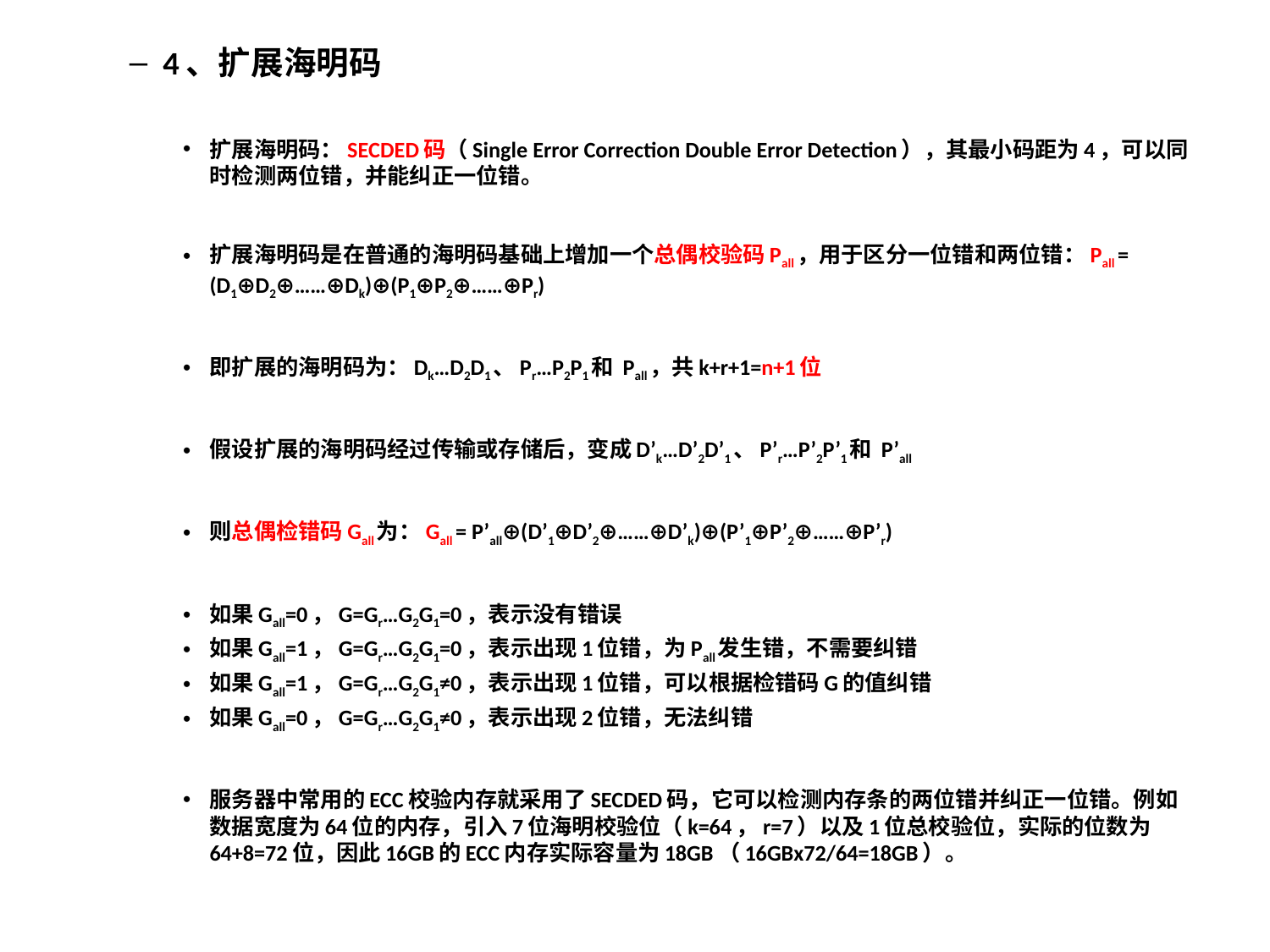

4、扩展海明码

扩展海明码：SECDED码（Single Error Correction Double Error Detection），其最小码距为4，可以同时检测两位错，并能纠正一位错。

扩展海明码是在普通的海明码基础上增加一个总偶校验码Pall，用于区分一位错和两位错：Pall = (D1⊕D2⊕……⊕Dk)⊕(P1⊕P2⊕……⊕Pr)

即扩展的海明码为：Dk…D2D1、Pr…P2P1和 Pall，共k+r+1=n+1位

假设扩展的海明码经过传输或存储后，变成D’k…D’2D’1、P’r…P’2P’1和 P’all

则总偶检错码Gall为：Gall = P’all⊕(D’1⊕D’2⊕……⊕D’k)⊕(P’1⊕P’2⊕……⊕P’r)

如果Gall=0，G=Gr…G2G1=0，表示没有错误
如果Gall=1，G=Gr…G2G1=0，表示出现1位错，为Pall发生错，不需要纠错
如果Gall=1，G=Gr…G2G1≠0，表示出现1位错，可以根据检错码G的值纠错
如果Gall=0，G=Gr…G2G1≠0，表示出现2位错，无法纠错

服务器中常用的ECC校验内存就采用了SECDED码，它可以检测内存条的两位错并纠正一位错。例如数据宽度为64位的内存，引入7位海明校验位（k=64，r=7）以及1位总校验位，实际的位数为64+8=72位，因此16GB的ECC内存实际容量为18GB（16GBx72/64=18GB）。